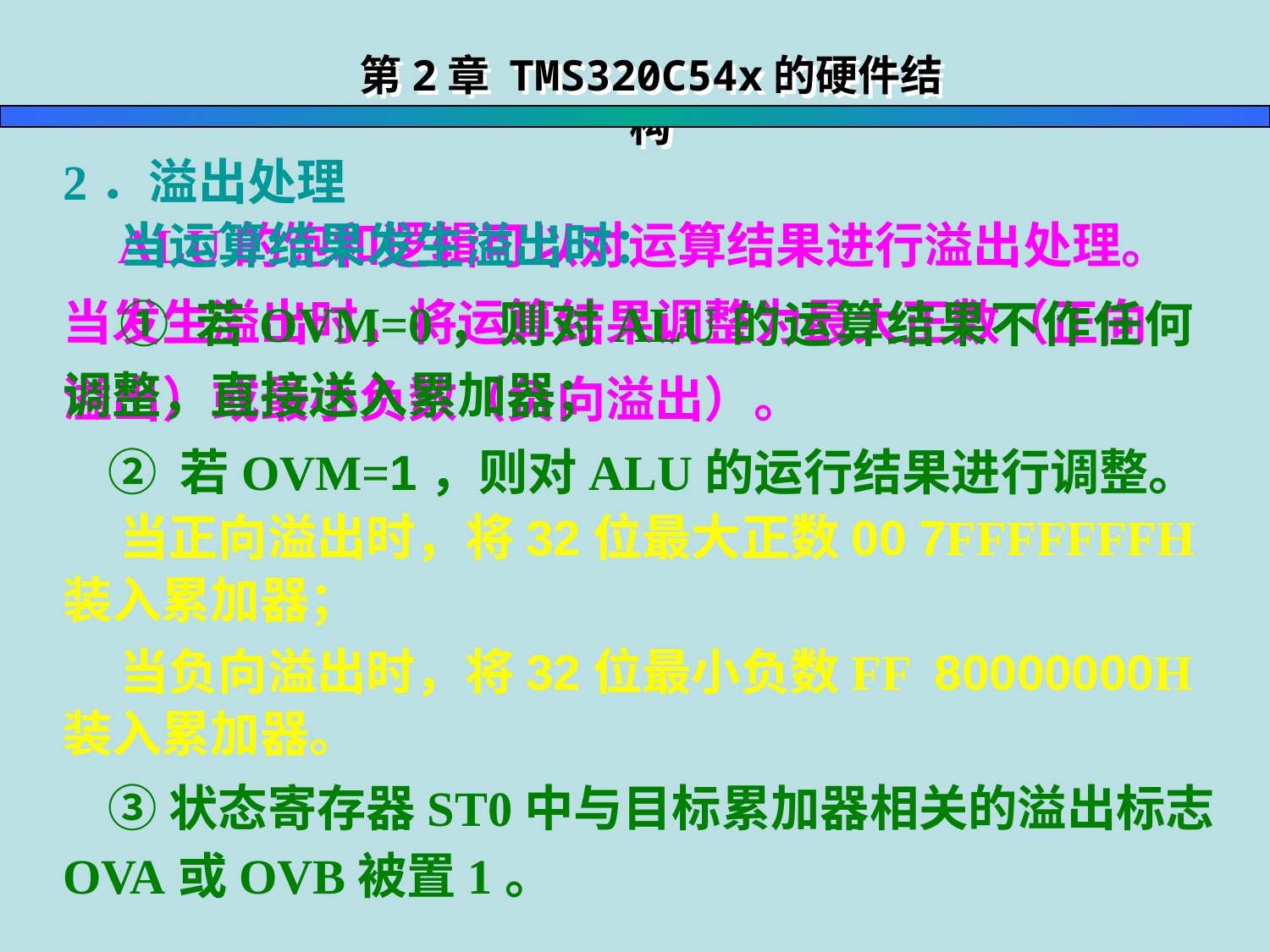

第2章 TMS320C54x的硬件结构

2．溢出处理
    ALU的饱和逻辑可以对运算结果进行溢出处理。当发生溢出时，将运算结果调整为最大正数（正向溢出）或最小负数（负向溢出）。
    当运算结果发生溢出时：
    ① 若OVM=0，则对ALU的运算结果不作任何调整，直接送入累加器；
    ② 若OVM=1，则对ALU的运行结果进行调整。
    当正向溢出时，将32位最大正数00 7FFFFFFFH装入累加器；
    当负向溢出时，将32位最小负数FF  80000000H装入累加器。
    ③状态寄存器ST0中与目标累加器相关的溢出标志OVA或OVB被置1。
46